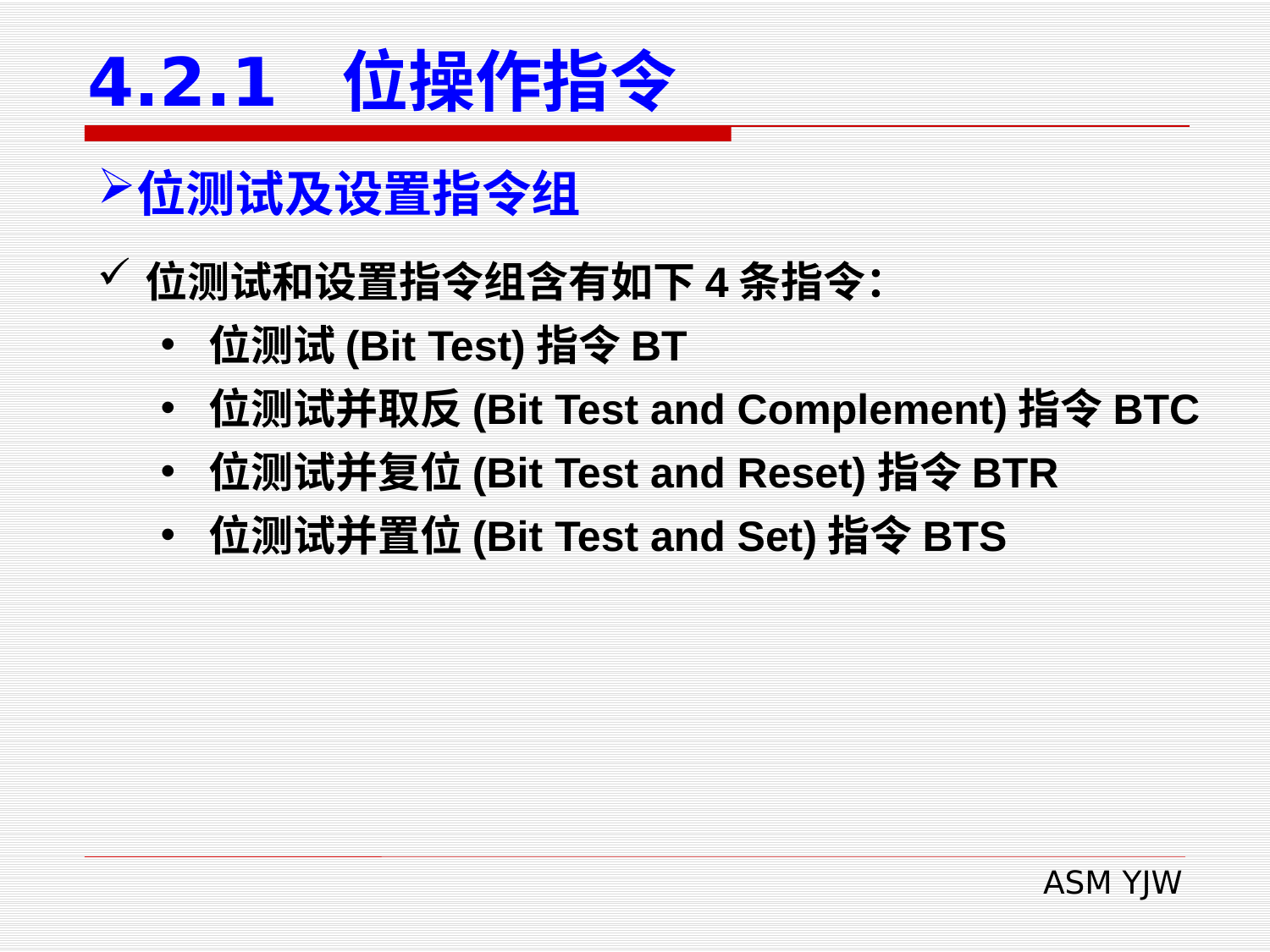

# 4.2.1  位操作指令
位测试及设置指令组
位测试和设置指令组含有如下4条指令：
位测试(Bit Test)指令BT
位测试并取反(Bit Test and Complement)指令BTC
位测试并复位(Bit Test and Reset)指令BTR
位测试并置位(Bit Test and Set)指令BTS